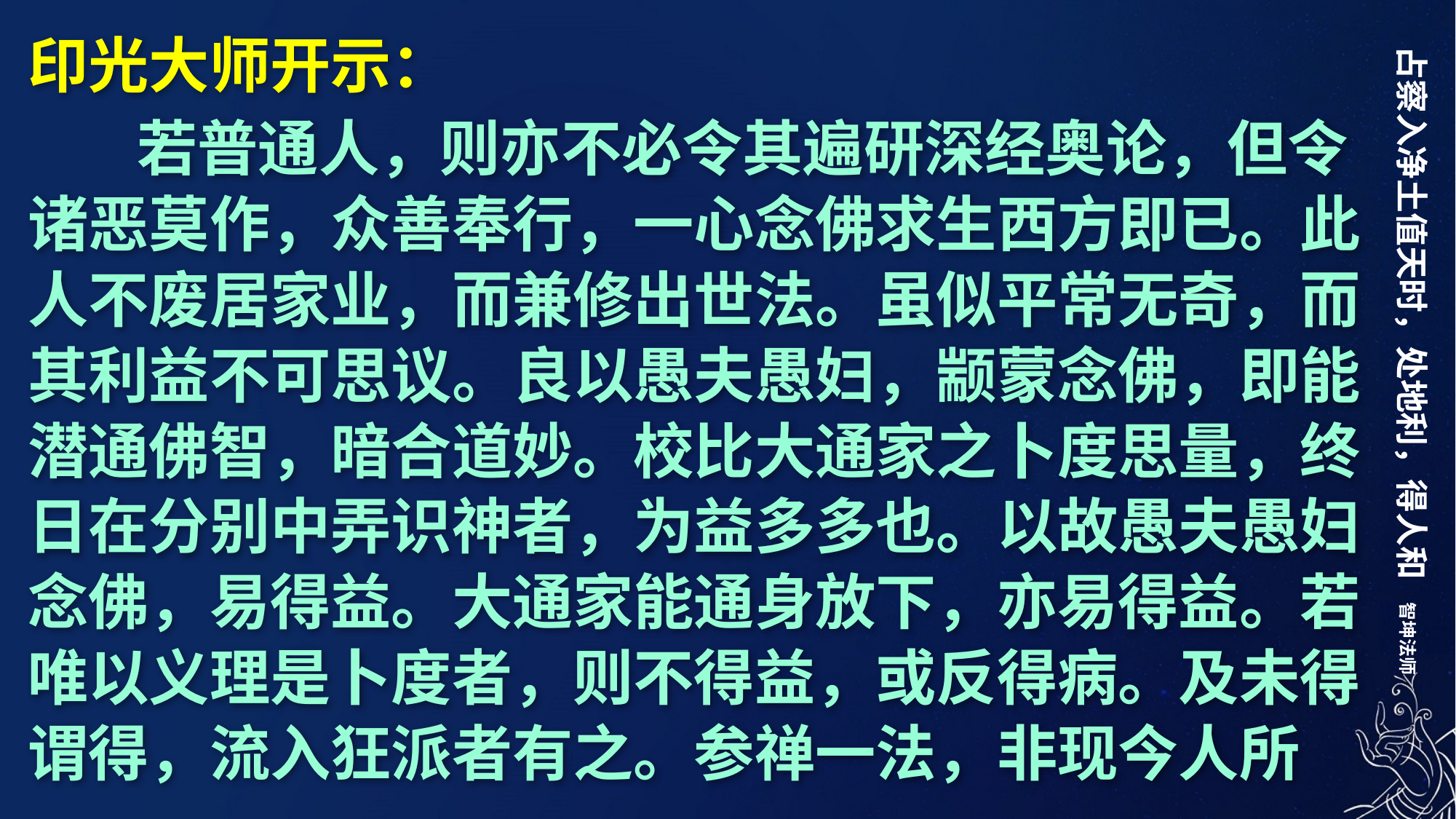

印光大师开示：
	若普通人，则亦不必令其遍研深经奥论，但令诸恶莫作，众善奉行，一心念佛求生西方即已。此人不废居家业，而兼修出世法。虽似平常无奇，而其利益不可思议。良以愚夫愚妇，颛蒙念佛，即能潜通佛智，暗合道妙。校比大通家之卜度思量，终日在分别中弄识神者，为益多多也。以故愚夫愚妇念佛，易得益。大通家能通身放下，亦易得益。若唯以义理是卜度者，则不得益，或反得病。及未得谓得，流入狂派者有之。参禅一法，非现今人所